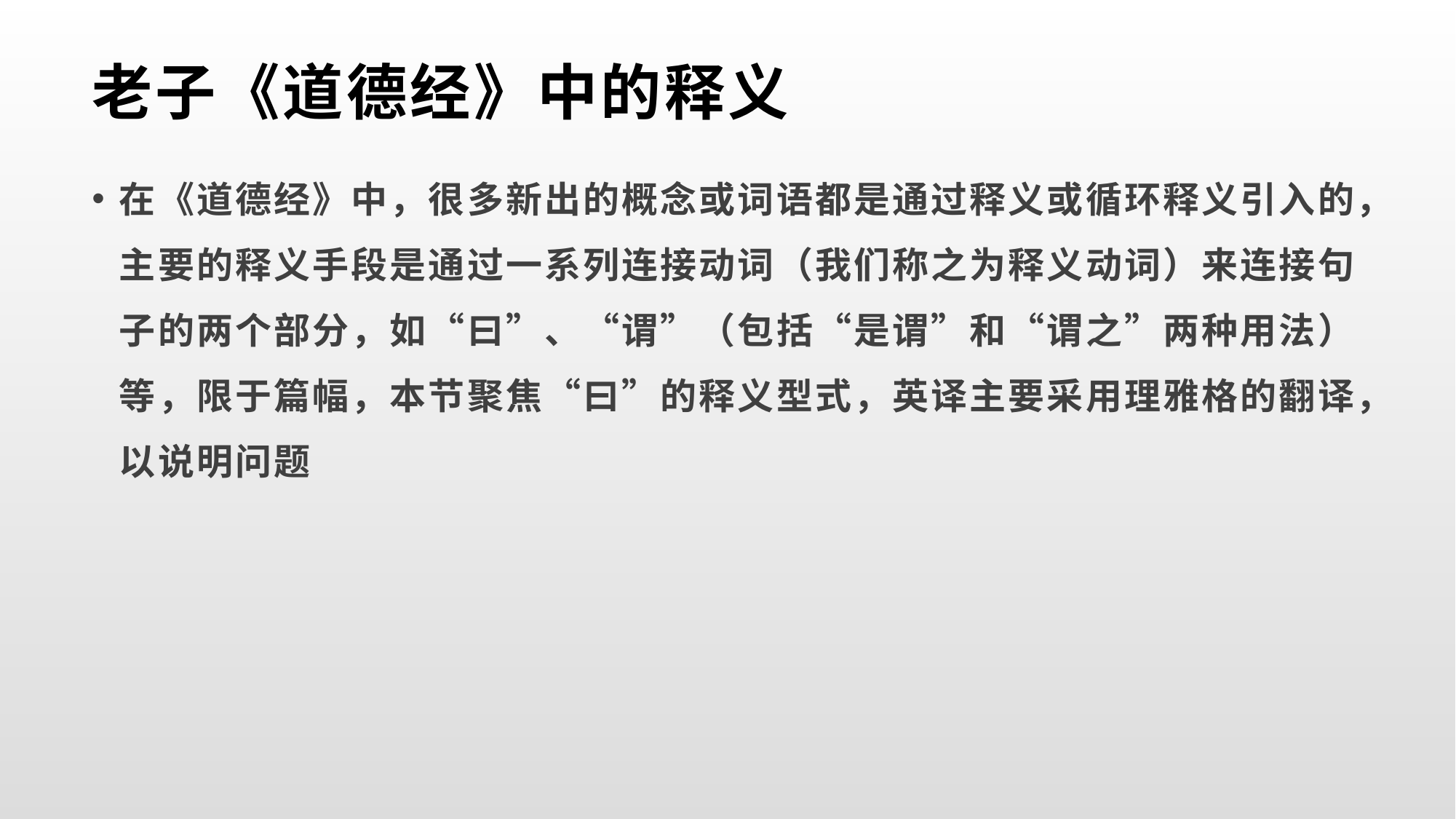

# 老子《道德经》中的释义
在《道德经》中，很多新出的概念或词语都是通过释义或循环释义引入的，主要的释义手段是通过一系列连接动词（我们称之为释义动词）来连接句子的两个部分，如“曰”、“谓”（包括“是谓”和“谓之”两种用法）等，限于篇幅，本节聚焦“曰”的释义型式，英译主要采用理雅格的翻译，以说明问题